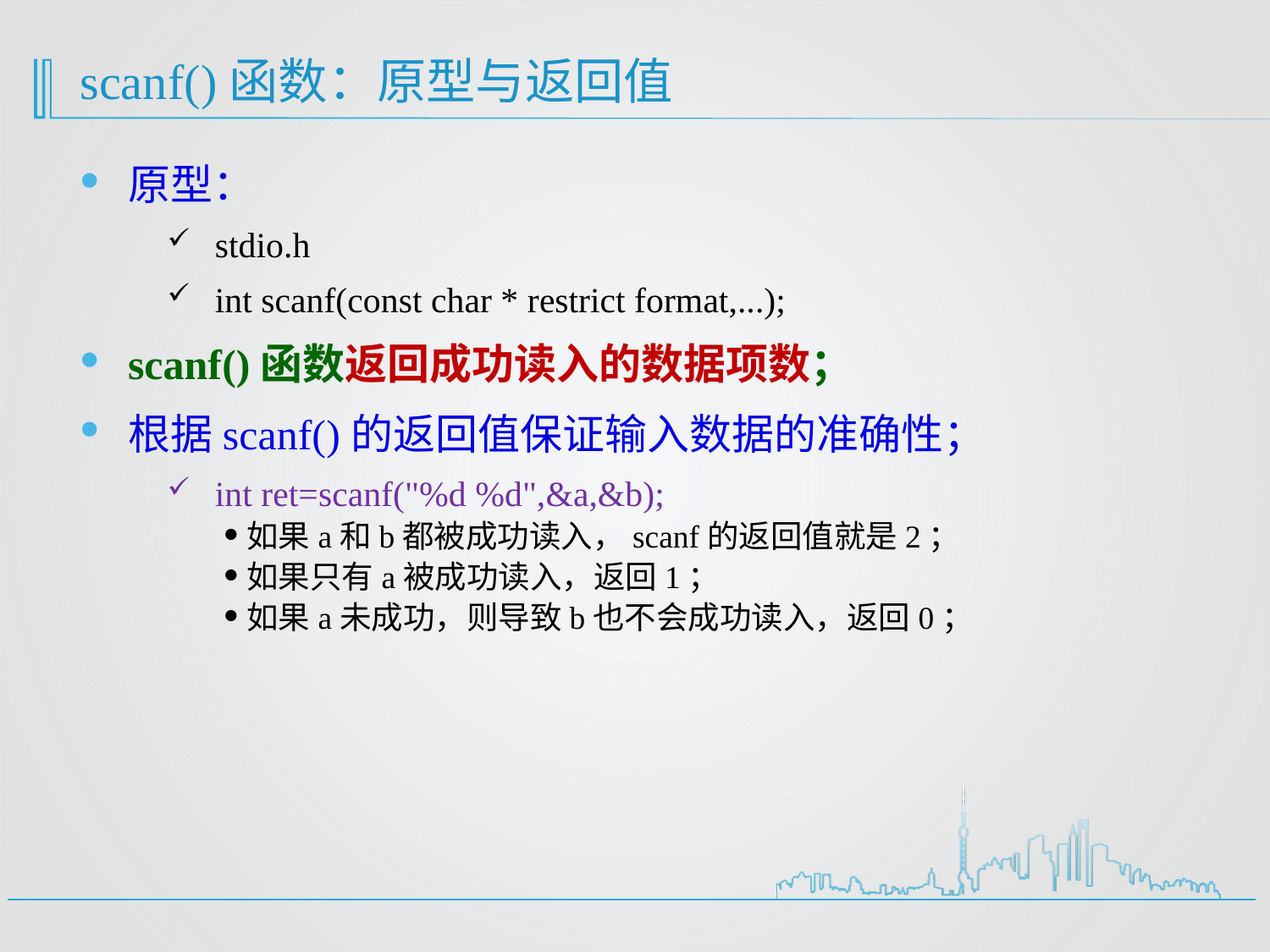

# scanf()函数：原型与返回值
原型：
stdio.h
int scanf(const char * restrict format,...);
scanf()函数返回成功读入的数据项数；
根据scanf()的返回值保证输入数据的准确性；
int ret=scanf("%d %d",&a,&b);
如果a和b都被成功读入，scanf的返回值就是2；
如果只有a被成功读入，返回1；
如果a未成功，则导致b也不会成功读入，返回0；